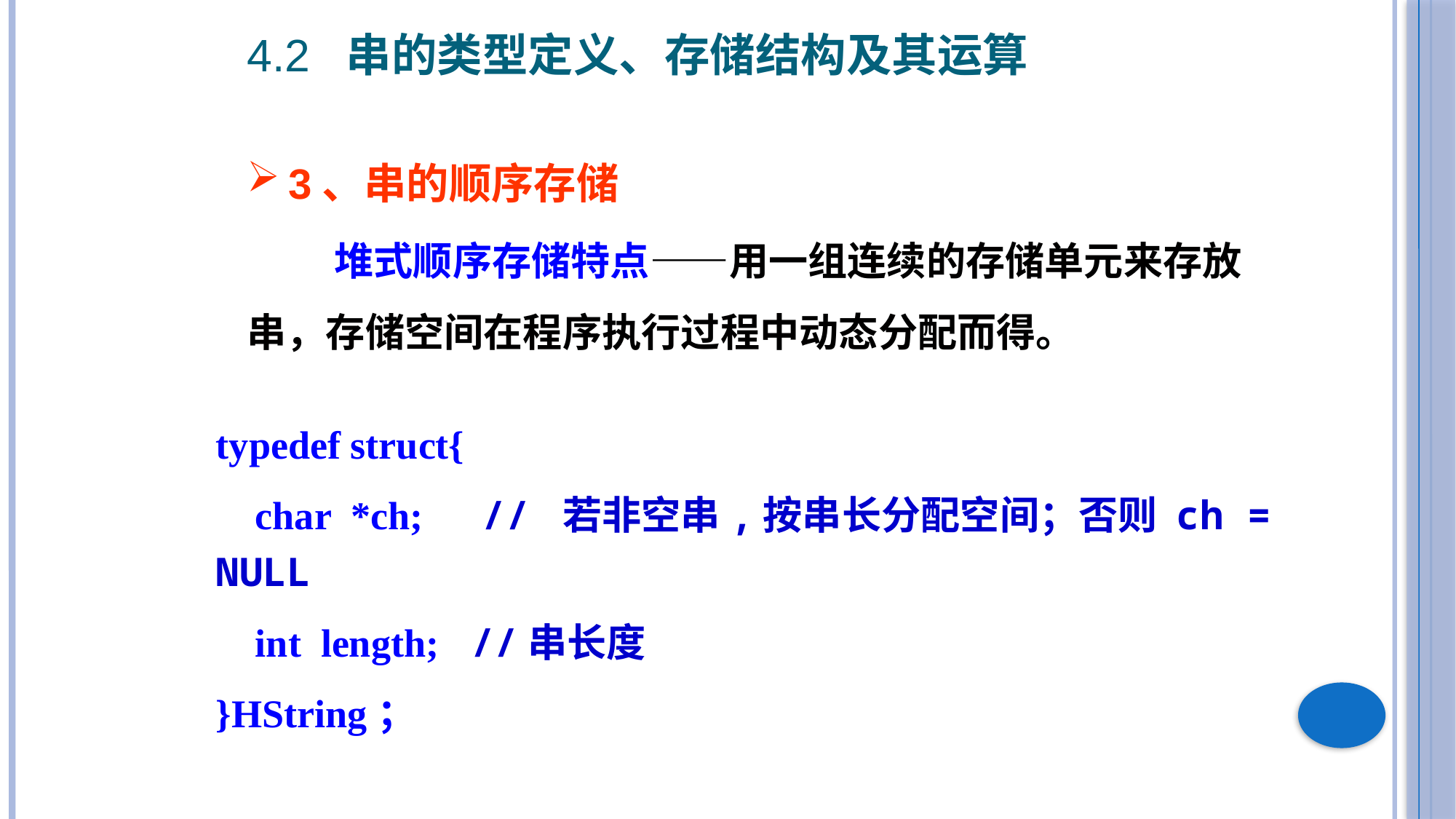

4.2  串的类型定义、存储结构及其运算
3、串的顺序存储
        堆式顺序存储特点——用一组连续的存储单元来存放串，存储空间在程序执行过程中动态分配而得。

typedef struct{
    char  *ch;      // 若非空串,按串长分配空间；否则 ch = NULL
    int  length;   //串长度
}HString；